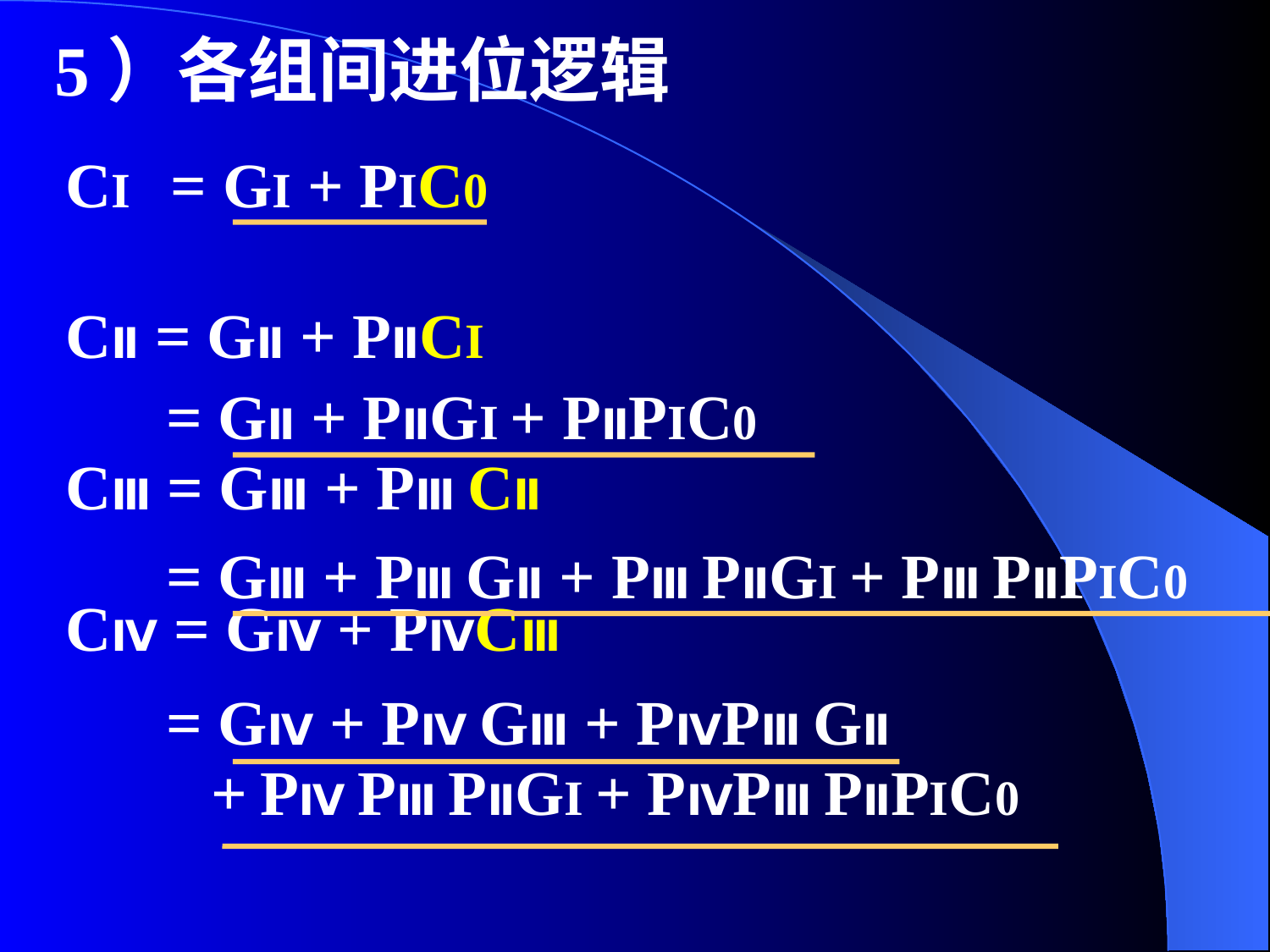

5）各组间进位逻辑
CI   = GI + PIC0

CⅡ = GⅡ + PⅡCI

CⅢ = GⅢ + PⅢ CⅡ

CⅣ = GⅣ + PⅣCⅢ

 = GⅡ + PⅡGI + PⅡPIC0

 = GⅢ + PⅢ GⅡ + PⅢ PⅡGI + PⅢ PⅡPIC0

 = GⅣ + PⅣ GⅢ + PⅣPⅢ GⅡ
     + PⅣ PⅢ PⅡGI + PⅣPⅢ PⅡPIC0